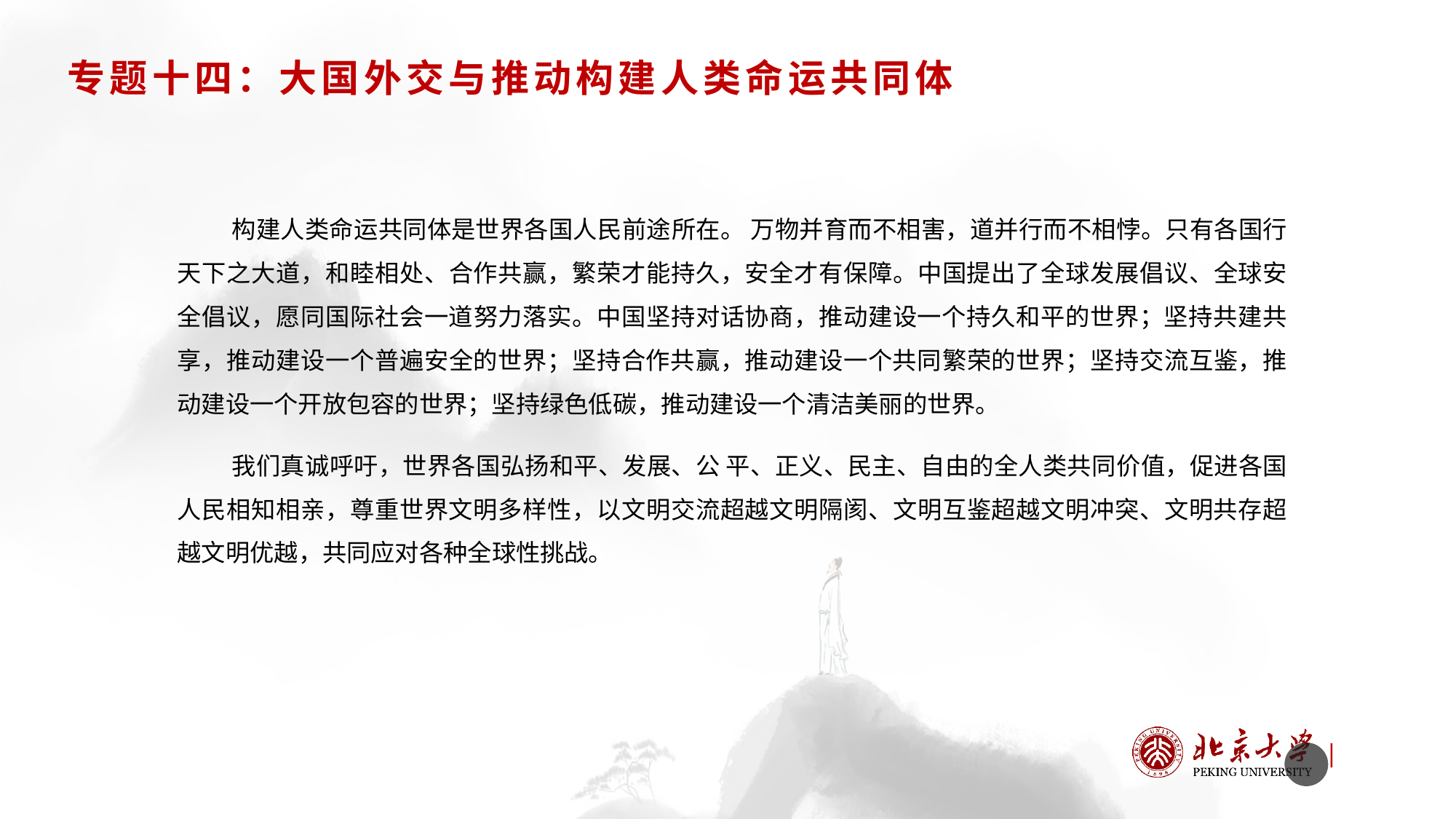

专题十四：大国外交与推动构建人类命运共同体

构建人类命运共同体是世界各国人民前途所在。 万物并育而不相害，道并行而不相悖。只有各国行天下之大道，和睦相处、合作共赢，繁荣才能持久，安全才有保障。中国提出了全球发展倡议、全球安全倡议，愿同国际社会一道努力落实。中国坚持对话协商，推动建设一个持久和平的世界；坚持共建共享，推动建设一个普遍安全的世界；坚持合作共赢，推动建设一个共同繁荣的世界；坚持交流互鉴，推动建设一个开放包容的世界；坚持绿色低碳，推动建设一个清洁美丽的世界。
我们真诚呼吁，世界各国弘扬和平、发展、公 平、正义、民主、自由的全人类共同价值，促进各国人民相知相亲，尊重世界文明多样性，以文明交流超越文明隔阂、文明互鉴超越文明冲突、文明共存超越文明优越，共同应对各种全球性挑战。
43